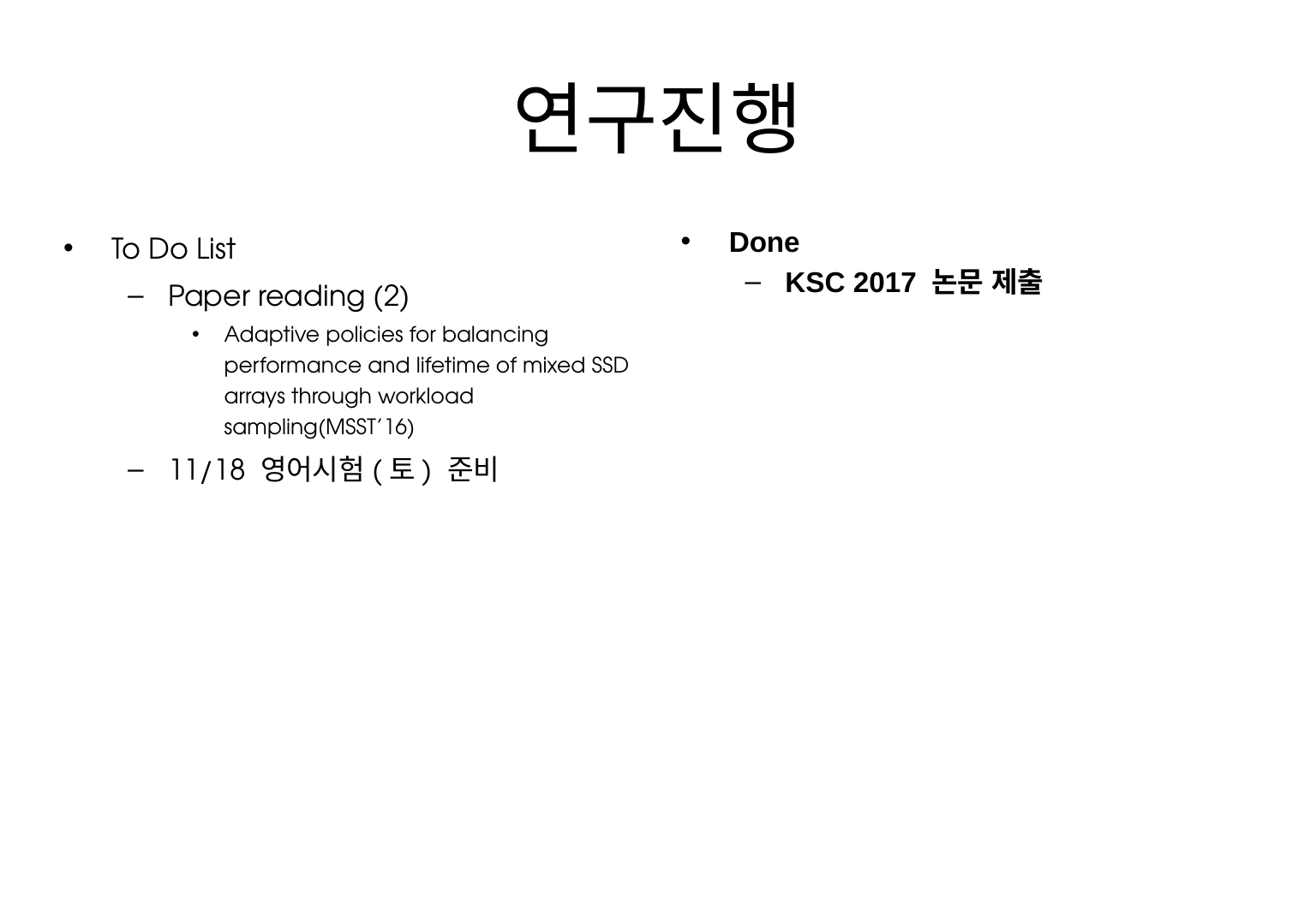

# 연구진행

To Do List
Paper reading (2)
Adaptive policies for balancing performance and lifetime of mixed SSD arrays through workload sampling(MSST’16)
11/18 영어시험(토) 준비
Done
KSC 2017 논문 제출